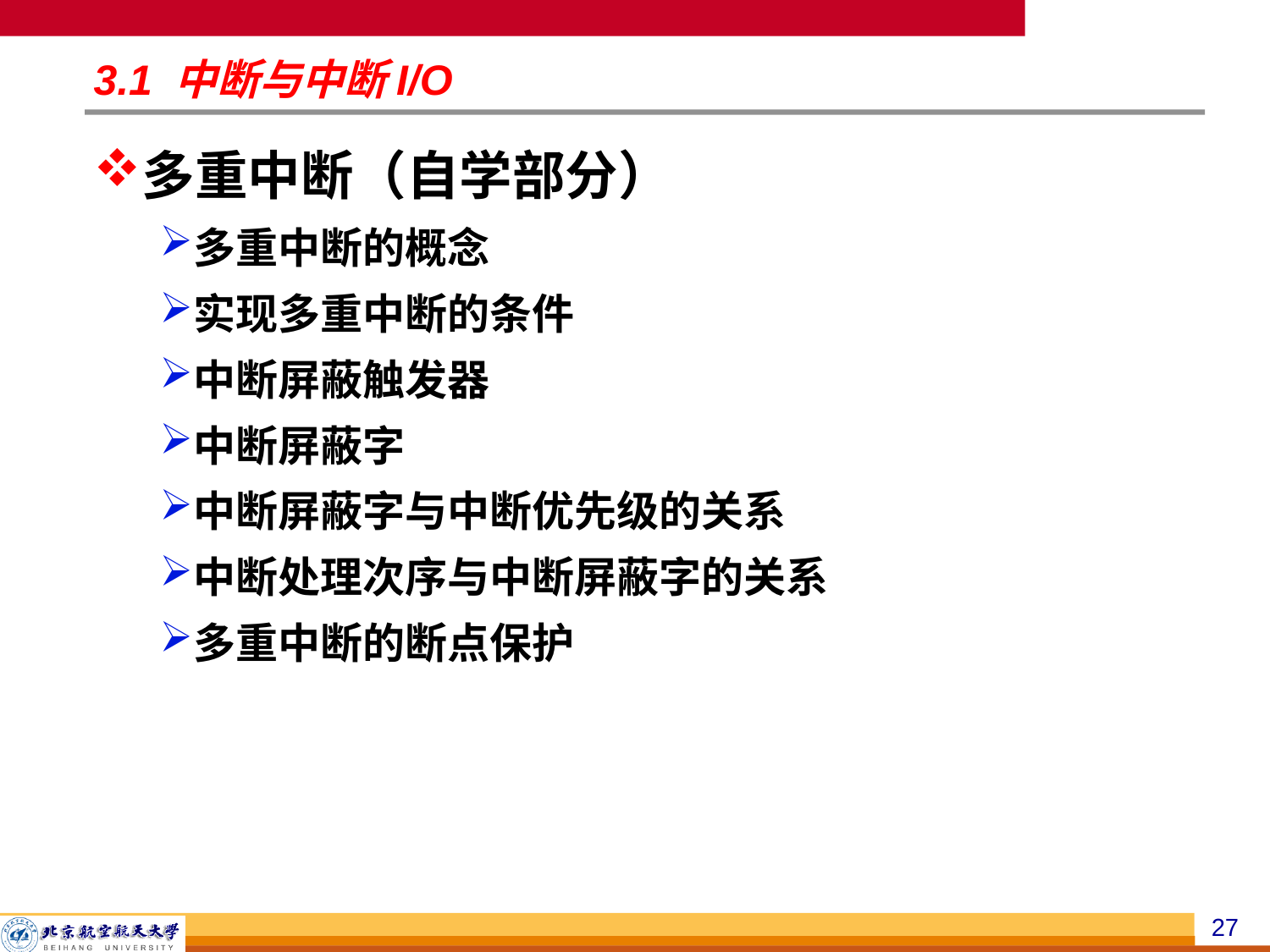

# 3.1 中断与中断I/O
多重中断（自学部分）
多重中断的概念
实现多重中断的条件
中断屏蔽触发器
中断屏蔽字
中断屏蔽字与中断优先级的关系
中断处理次序与中断屏蔽字的关系
多重中断的断点保护